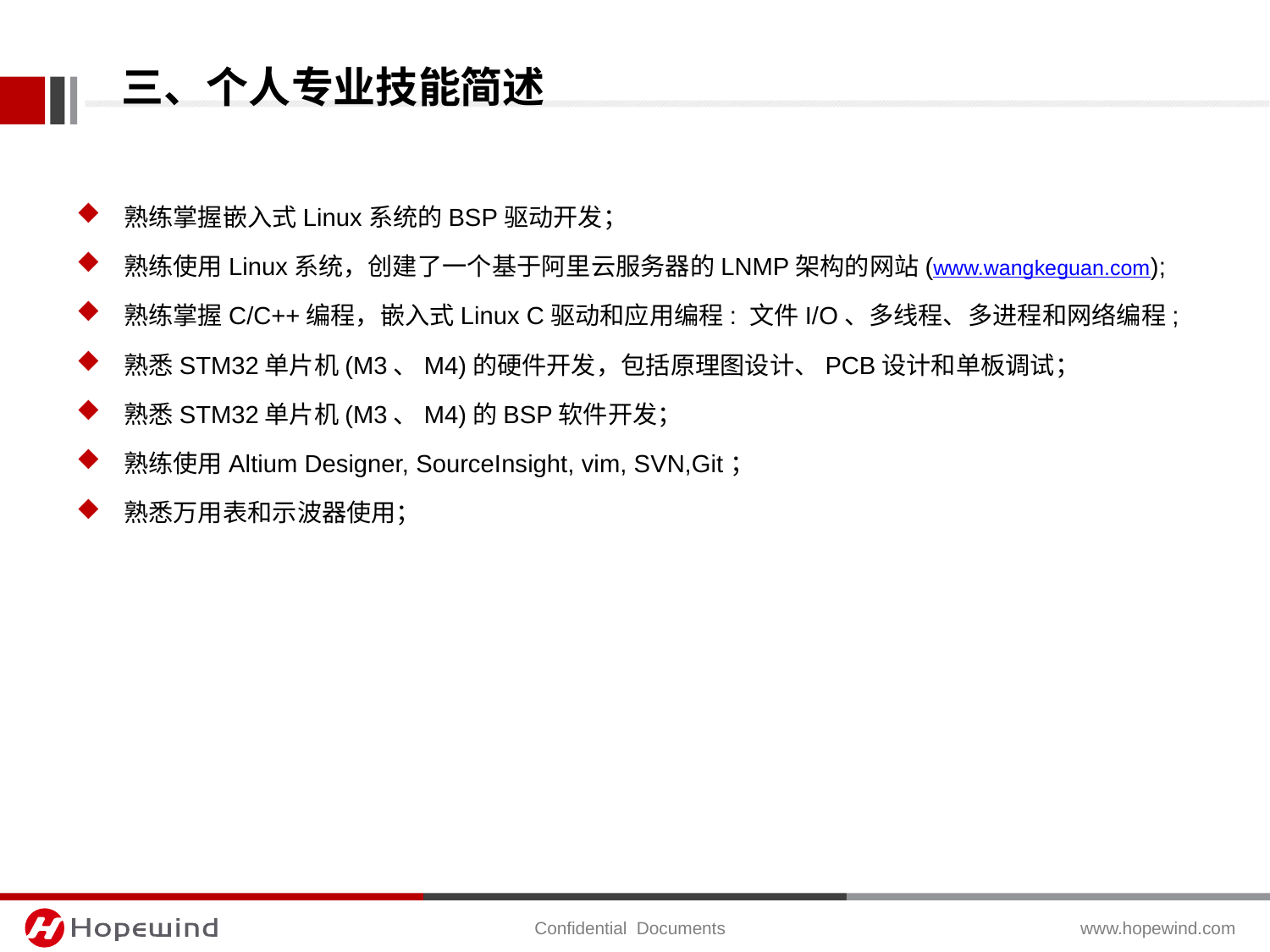

三、个人专业技能简述
熟练掌握嵌入式Linux系统的BSP驱动开发；
熟练使用Linux系统，创建了一个基于阿里云服务器的LNMP架构的网站(www.wangkeguan.com);
熟练掌握C/C++编程，嵌入式Linux C驱动和应用编程: 文件I/O、多线程、多进程和网络编程;
熟悉STM32单片机(M3、M4)的硬件开发，包括原理图设计、PCB设计和单板调试；
熟悉STM32单片机(M3、M4)的BSP软件开发；
熟练使用Altium Designer, SourceInsight, vim, SVN,Git；
熟悉万用表和示波器使用；